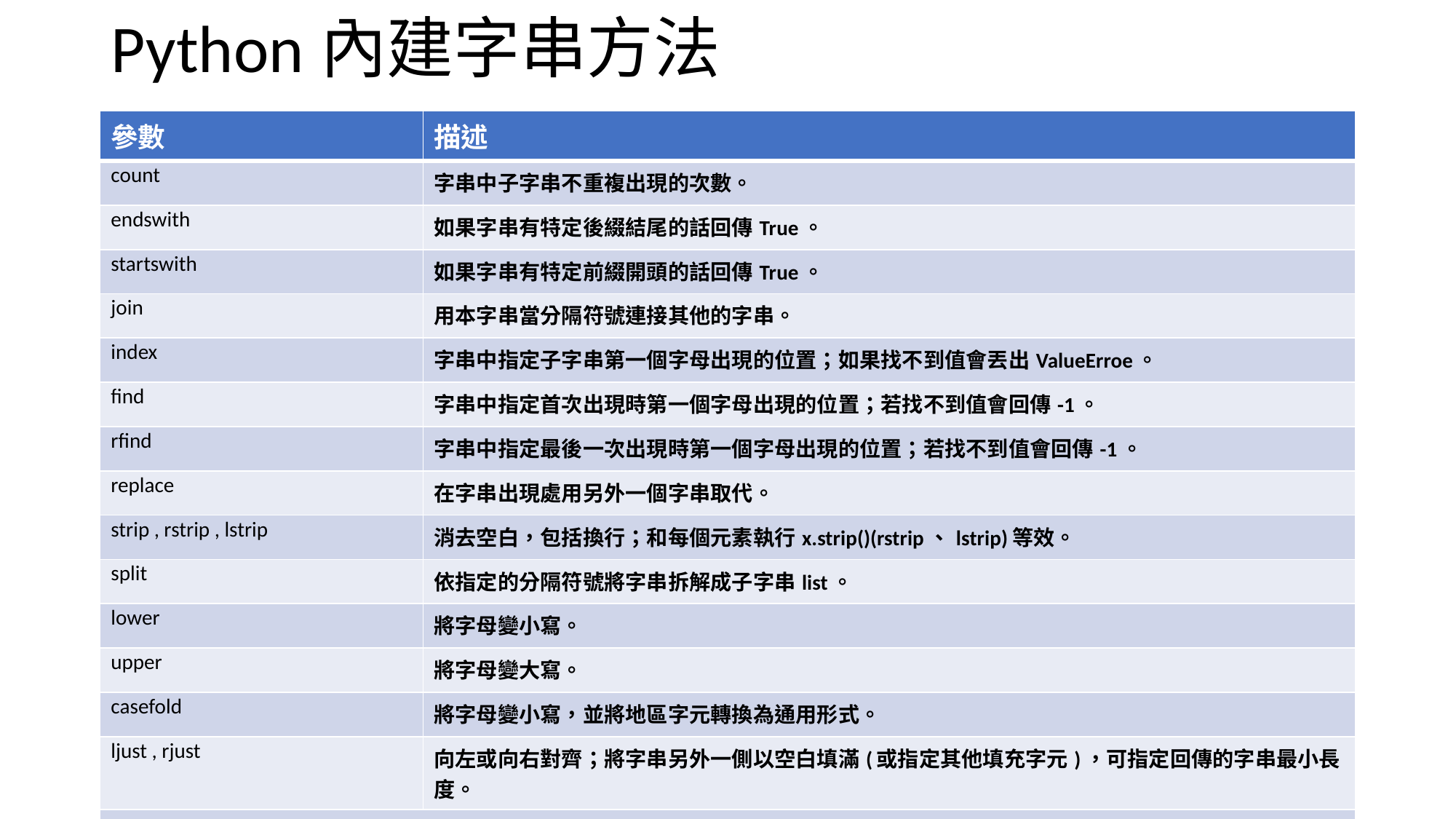

# Python內建字串方法
| 參數 | 描述 |
| --- | --- |
| count | 字串中子字串不重複出現的次數。 |
| endswith | 如果字串有特定後綴結尾的話回傳True。 |
| startswith | 如果字串有特定前綴開頭的話回傳True。 |
| join | 用本字串當分隔符號連接其他的字串。 |
| index | 字串中指定子字串第一個字母出現的位置；如果找不到值會丟出ValueErroe。 |
| find | 字串中指定首次出現時第一個字母出現的位置；若找不到值會回傳-1。 |
| rfind | 字串中指定最後一次出現時第一個字母出現的位置；若找不到值會回傳-1。 |
| replace | 在字串出現處用另外一個字串取代。 |
| strip , rstrip , lstrip | 消去空白，包括換行；和每個元素執行x.strip()(rstrip、lstrip)等效。 |
| split | 依指定的分隔符號將字串拆解成子字串list。 |
| lower | 將字母變小寫。 |
| upper | 將字母變大寫。 |
| casefold | 將字母變小寫，並將地區字元轉換為通用形式。 |
| ljust , rjust | 向左或向右對齊；將字串另外一側以空白填滿(或指定其他填充字元)，可指定回傳的字串最小長度。 |
| 可與正規表達式搭配使用 |  |